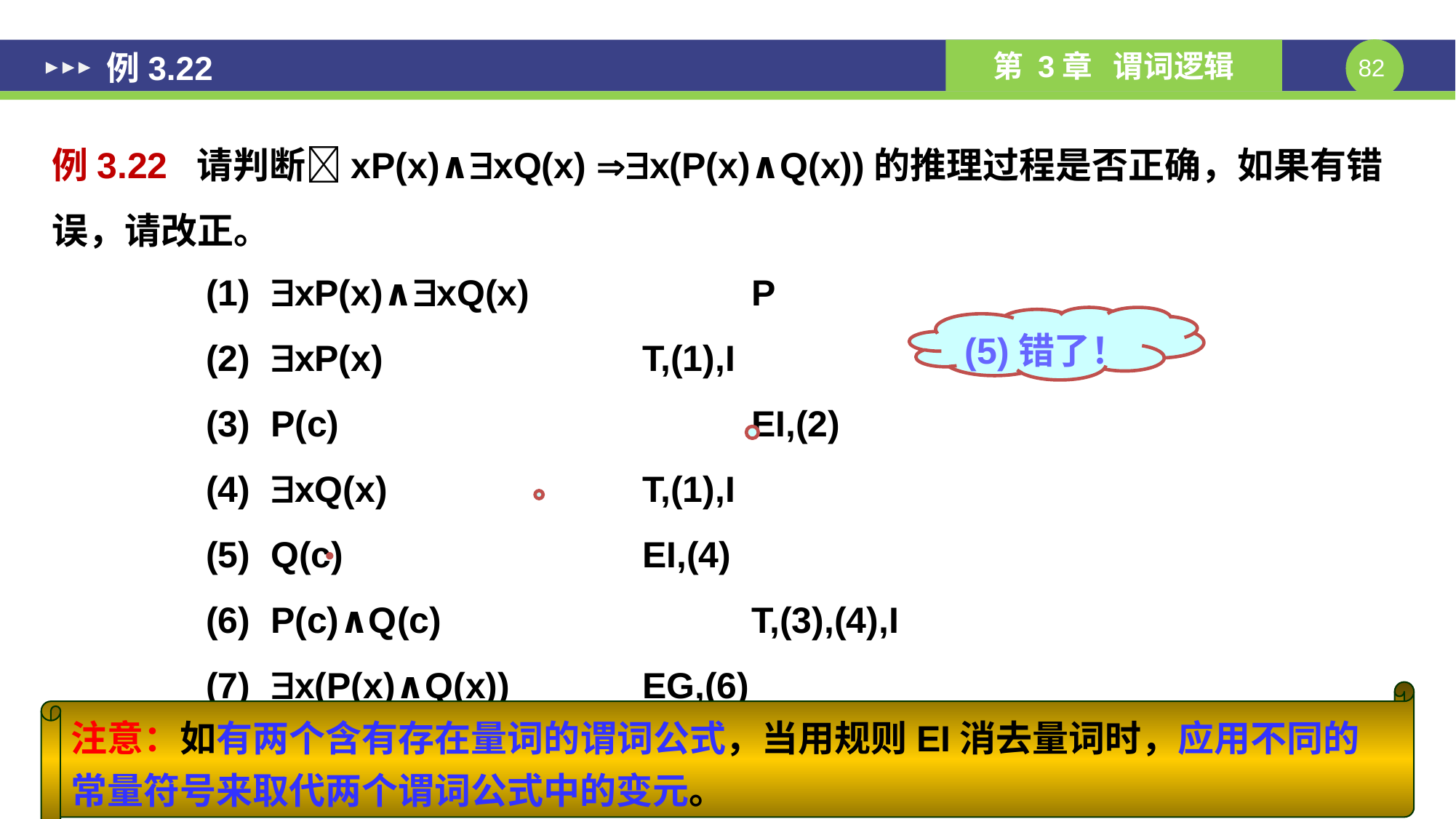

例3.22
例3.22  请判断∃xP(x)∧∃xQ(x) ⇒∃x(P(x)∧Q(x))的推理过程是否正确，如果有错误，请改正。
(1)  ∃xP(x)∧∃xQ(x)             	P
(2)  ∃xP(x)			T,(1),I
(3)  P(c)				EI,(2)
(4)  ∃xQ(x)			T,(1),I
(5)  Q(c)			EI,(4)
(6)  P(c)∧Q(c)			T,(3),(4),I
(7)  ∃x(P(x)∧Q(x))		EG,(6)
(5)错了！
注意：如有两个含有存在量词的谓词公式，当用规则EI消去量词时，应用不同的常量符号来取代两个谓词公式中的变元。